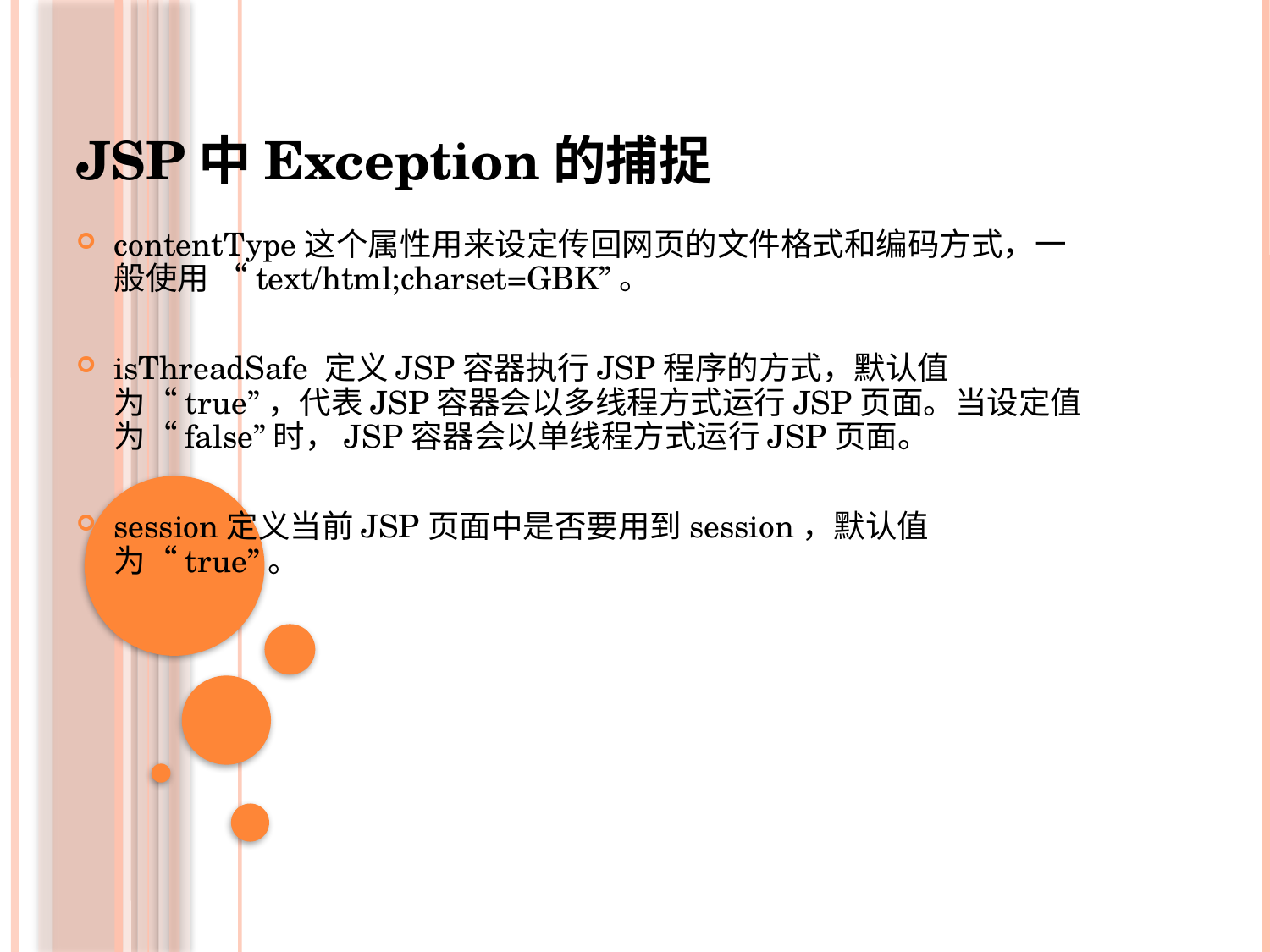

JSP中Exception的捕捉
contentType这个属性用来设定传回网页的文件格式和编码方式，一般使用 “text/html;charset=GBK”。

isThreadSafe 定义JSP容器执行JSP程序的方式，默认值为“true”，代表JSP容器会以多线程方式运行JSP页面。当设定值为“false”时，JSP容器会以单线程方式运行JSP页面。

session定义当前JSP页面中是否要用到session，默认值为“true”。